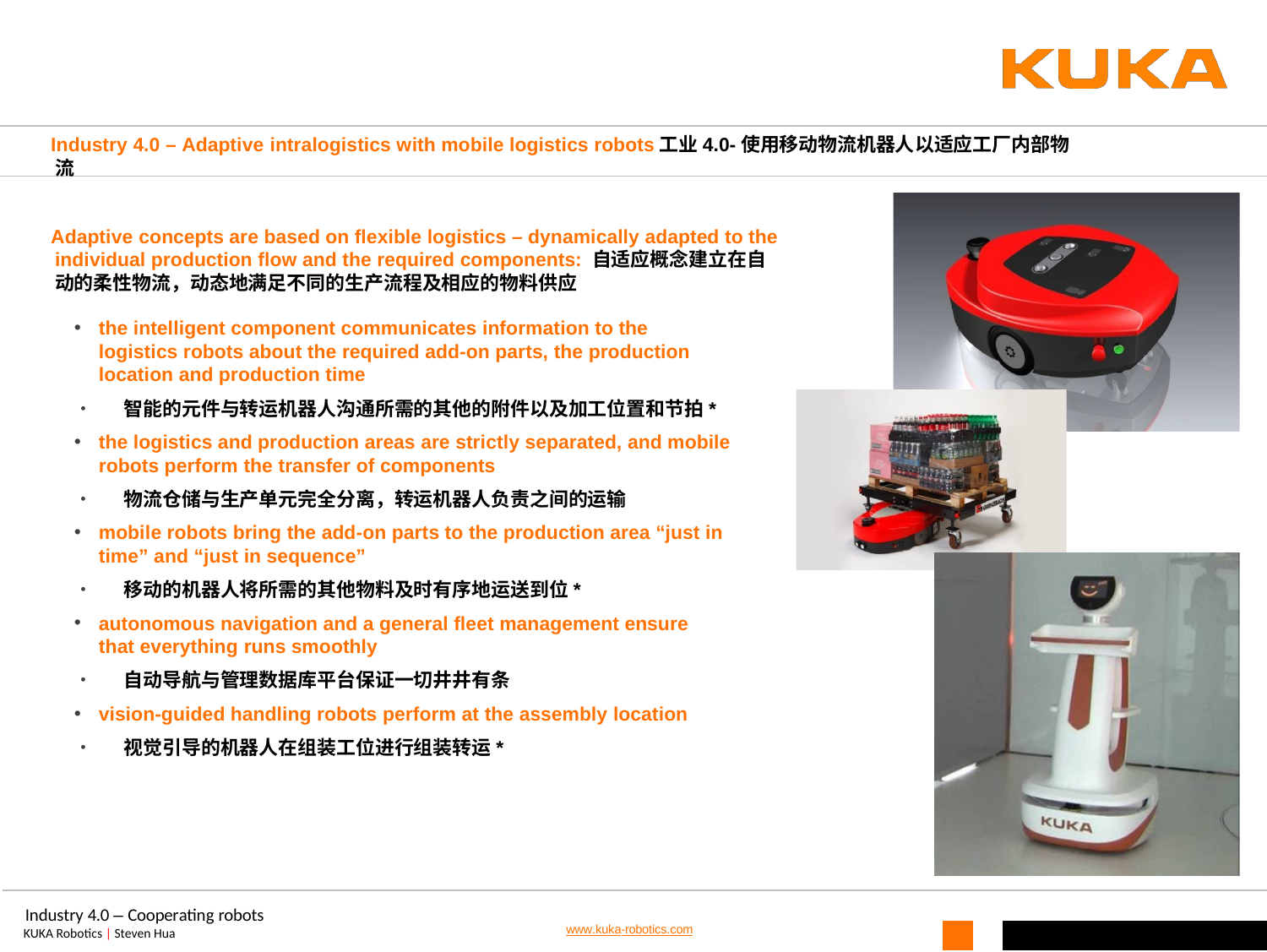

Industry 4.0 – Adaptive intralogistics with mobile logistics robots工业4.0-使用移动物流机器人以适应工厂内部物流

Adaptive concepts are based on flexible logistics – dynamically adapted to the individual production flow and the required components: 自适应概念建立在自动的柔性物流，动态地满足不同的生产流程及相应的物料供应

the intelligent component communicates information to the logistics robots about the required add-on parts, the production location and production time
•	智能的元件与转运机器人沟通所需的其他的附件以及加工位置和节拍*
the logistics and production areas are strictly separated, and mobile robots perform the transfer of components
•	物流仓储与生产单元完全分离，转运机器人负责之间的运输
mobile robots bring the add-on parts to the production area “just in time” and “just in sequence”
•	移动的机器人将所需的其他物料及时有序地运送到位*
autonomous navigation and a general fleet management ensure that everything runs smoothly
•	自动导航与管理数据库平台保证一切井井有条
vision-guided handling robots perform at the assembly location
•	视觉引导的机器人在组装工位进行组装转运*

Industry 4.0 – Cooperating robots
KUKA Robotics | Steven Hua
Industry 4.0 – Cooperating robots
KUKA Roboter GmbH | R-PM | Peter Klüger | 18.03.2014 | Page 14
www.kuka-robotics.com